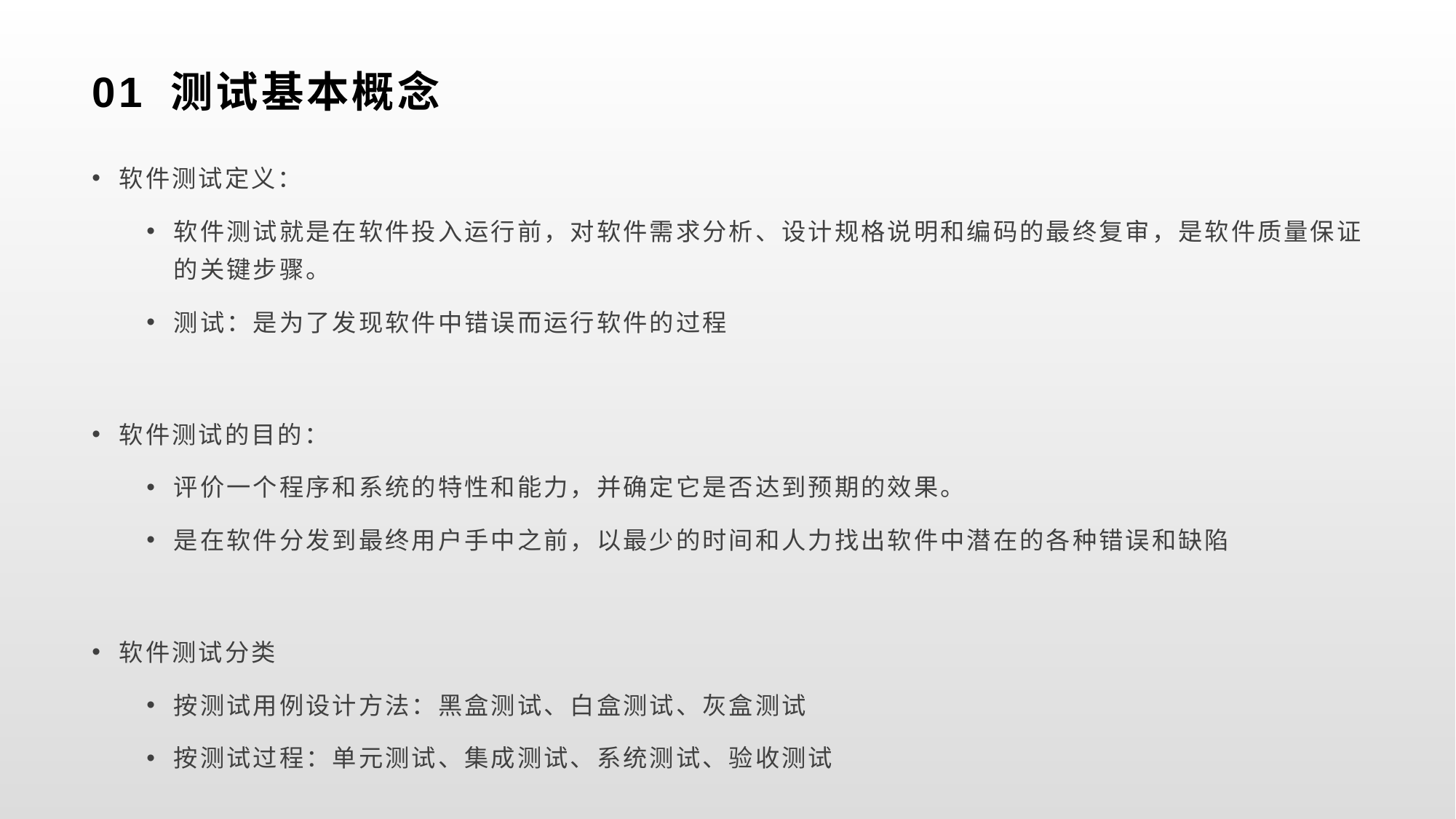

# 01 测试基本概念
软件测试定义：
软件测试就是在软件投入运行前，对软件需求分析、设计规格说明和编码的最终复审，是软件质量保证的关键步骤。
测试：是为了发现软件中错误而运行软件的过程

软件测试的目的：
评价一个程序和系统的特性和能力，并确定它是否达到预期的效果。
是在软件分发到最终用户手中之前，以最少的时间和人力找出软件中潜在的各种错误和缺陷

软件测试分类
按测试用例设计方法：黑盒测试、白盒测试、灰盒测试
按测试过程：单元测试、集成测试、系统测试、验收测试